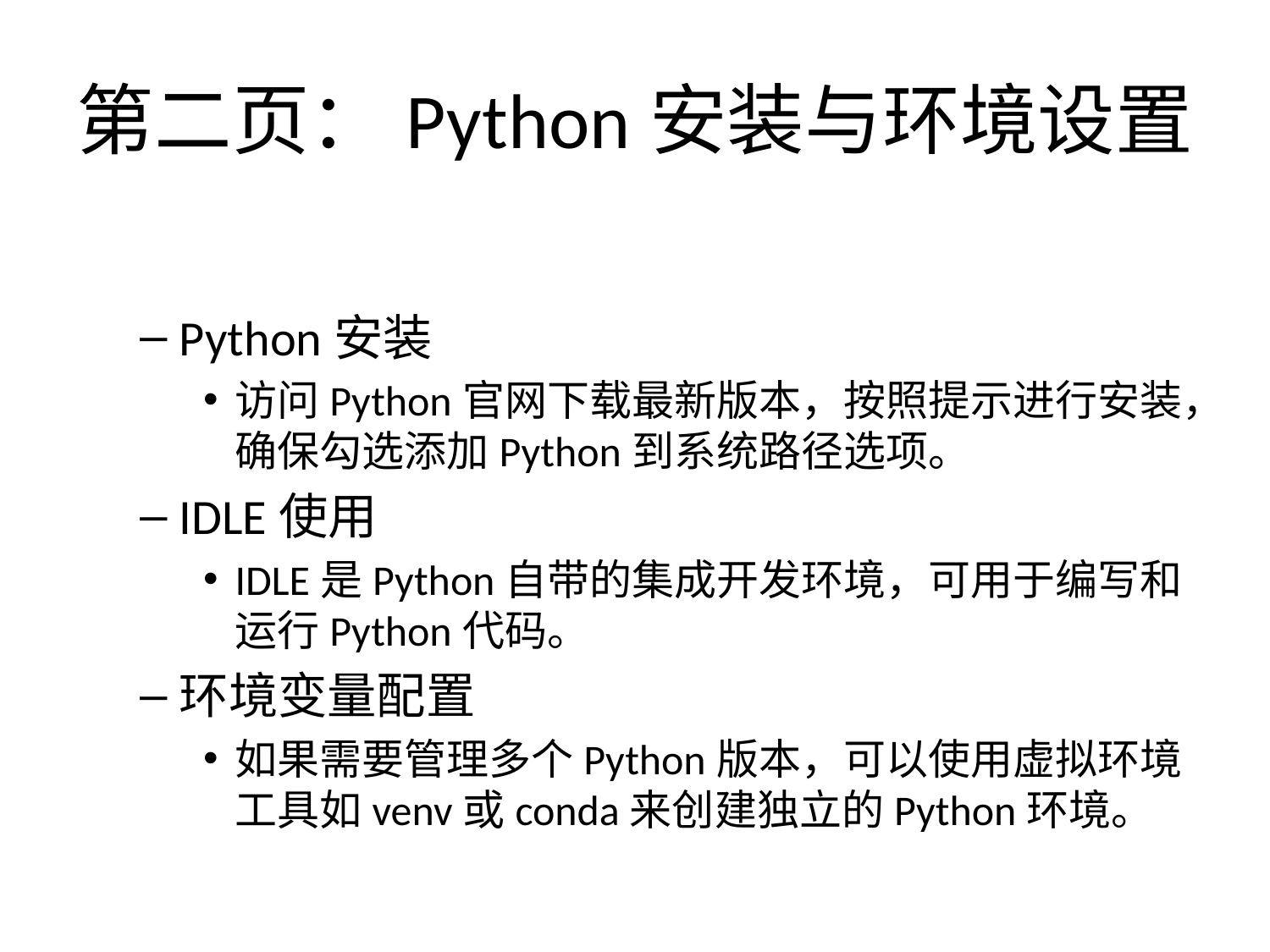

# 第二页：Python安装与环境设置

Python安装
访问Python官网下载最新版本，按照提示进行安装，确保勾选添加Python到系统路径选项。
IDLE使用
IDLE是Python自带的集成开发环境，可用于编写和运行Python代码。
环境变量配置
如果需要管理多个Python版本，可以使用虚拟环境工具如venv或conda来创建独立的Python环境。